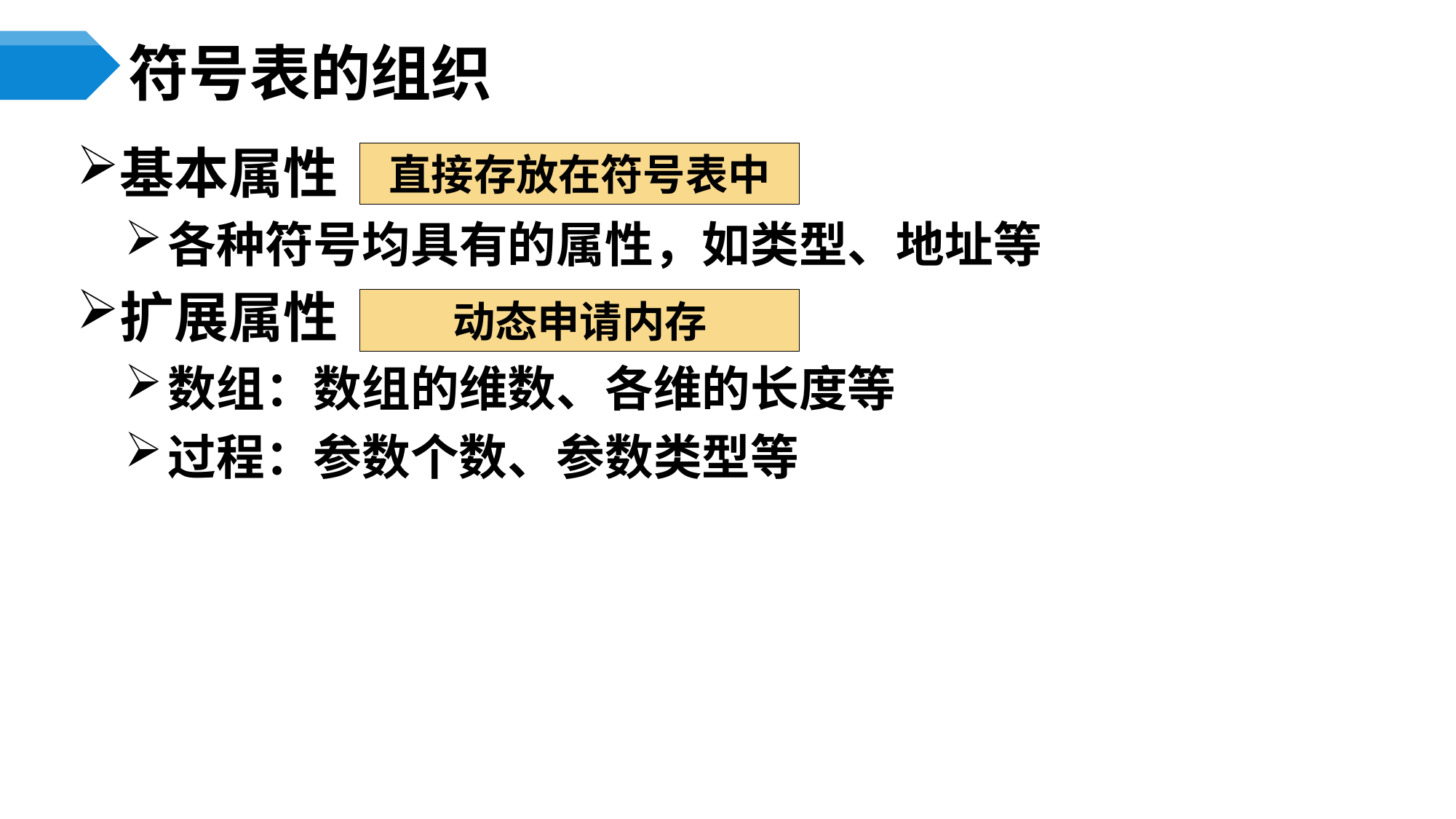

# 符号表的组织
基本属性
各种符号均具有的属性，如类型、地址等
扩展属性
数组：数组的维数、各维的长度等
过程：参数个数、参数类型等

直接存放在符号表中
动态申请内存